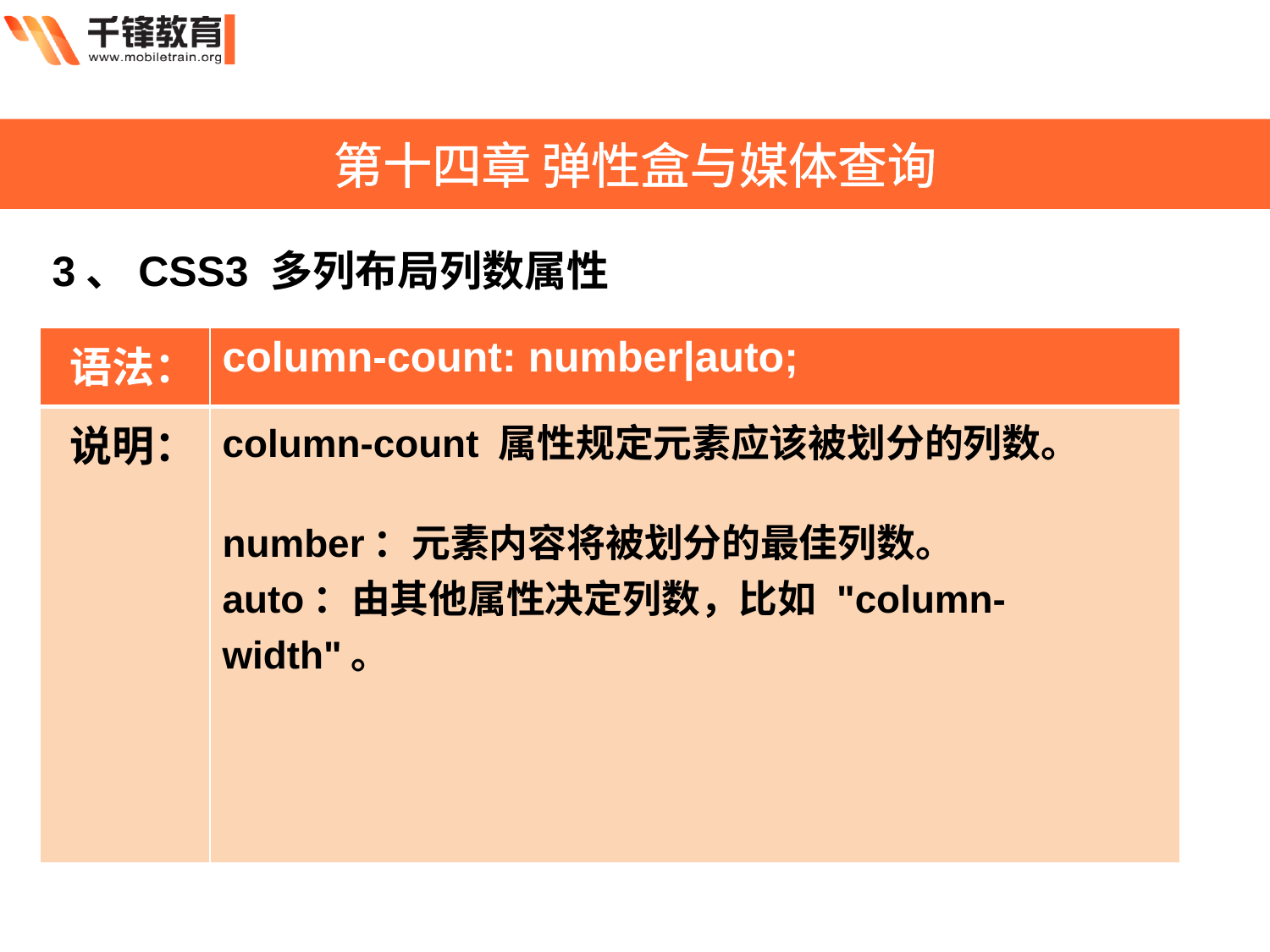

第十四章 弹性盒与媒体查询
3、CSS3 多列布局列数属性

| 语法： | column-count: number|auto; |
| --- | --- |
| 说明： | column-count 属性规定元素应该被划分的列数。 number：元素内容将被划分的最佳列数。 auto：由其他属性决定列数，比如 "column-width"。 |